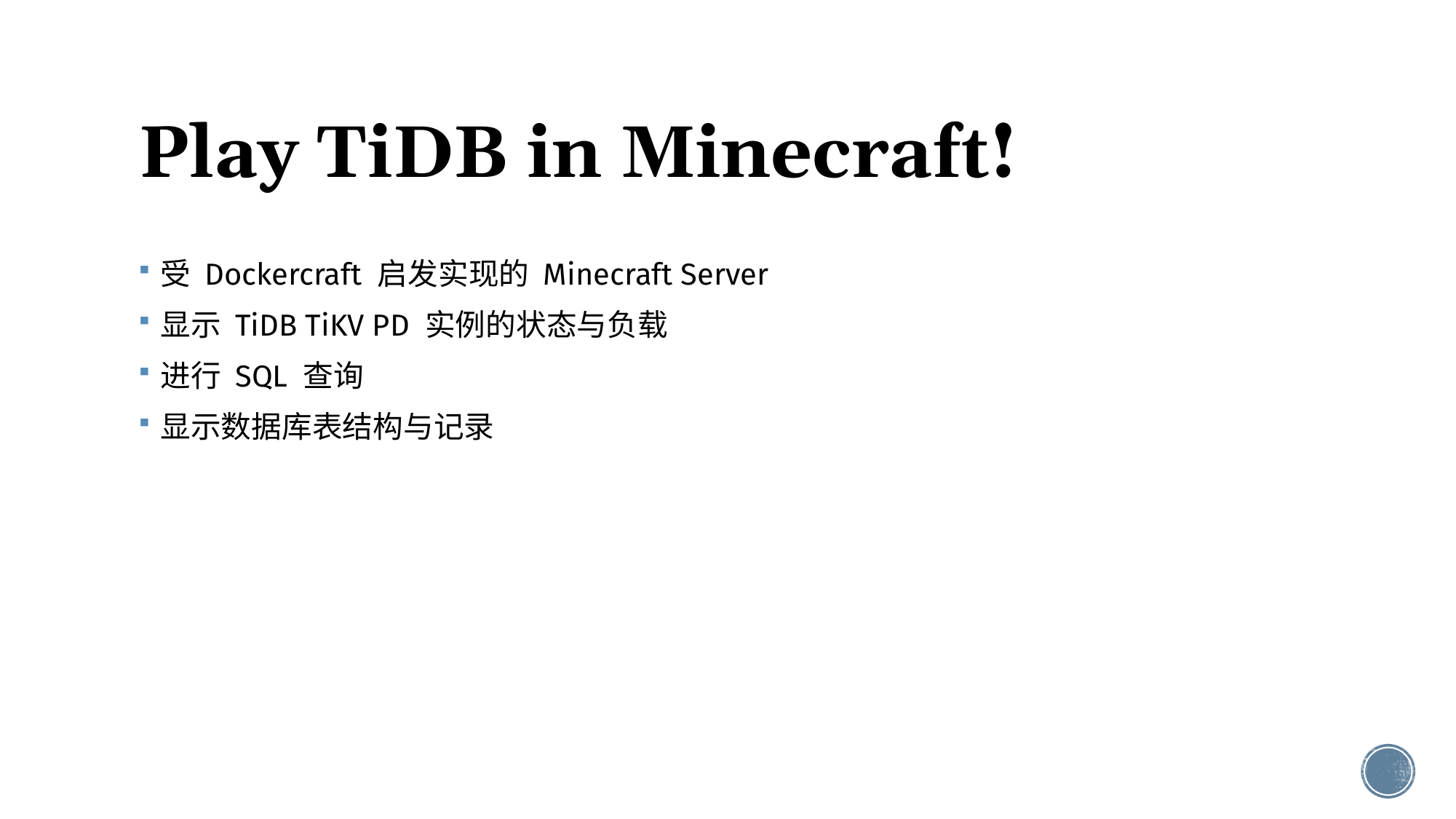

# Play TiDB in Minecraft!
受 Dockercraft 启发实现的 Minecraft Server
显示 TiDB TiKV PD 实例的状态与负载
进行 SQL 查询
显示数据库表结构与记录